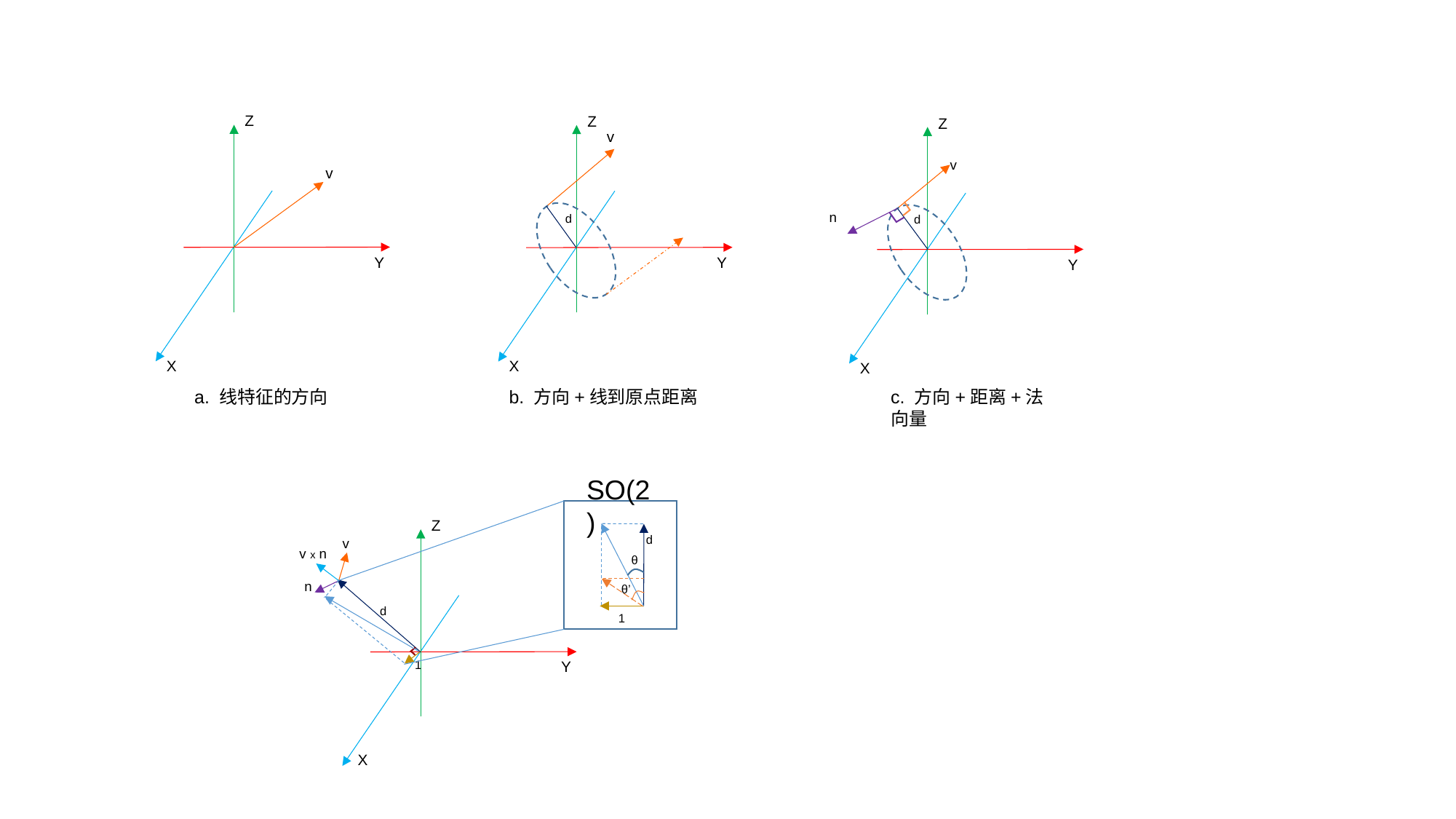

Z
Z
Z
v
v
v

n
d
d

Y
Y
Y
X
X
X
a. 线特征的方向
b. 方向+线到原点距离
c. 方向+距离+法向量
SO(2)

Z
d
v
v x n
θ

n
θ’

d
1

1
Y
X